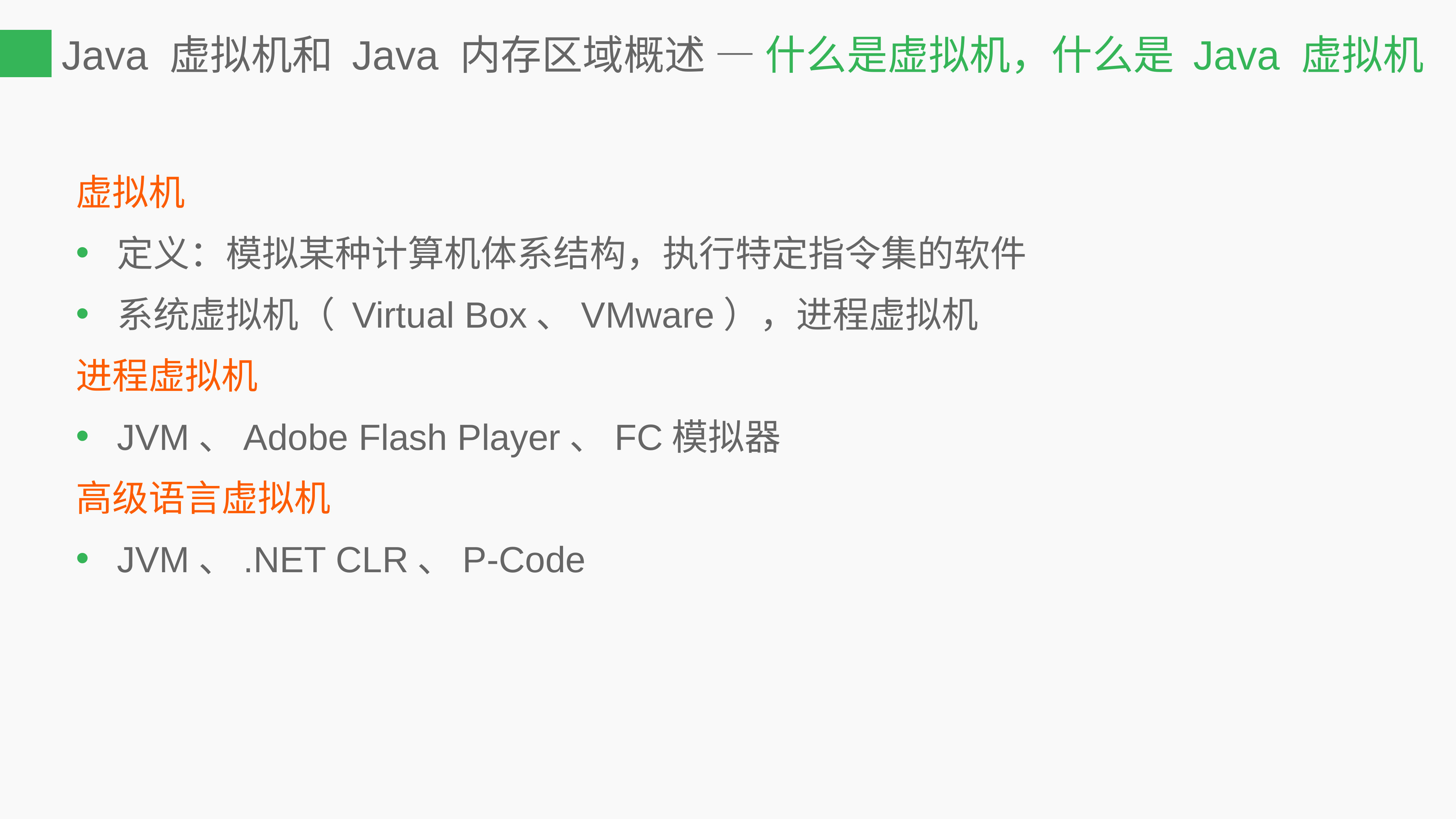

# Java 虚拟机和 Java 内存区域概述 — 什么是虚拟机，什么是 Java 虚拟机
虚拟机
定义：模拟某种计算机体系结构，执行特定指令集的软件
系统虚拟机（ Virtual Box、VMware），进程虚拟机
进程虚拟机
JVM、Adobe Flash Player、FC模拟器
高级语言虚拟机
JVM、.NET CLR、P-Code